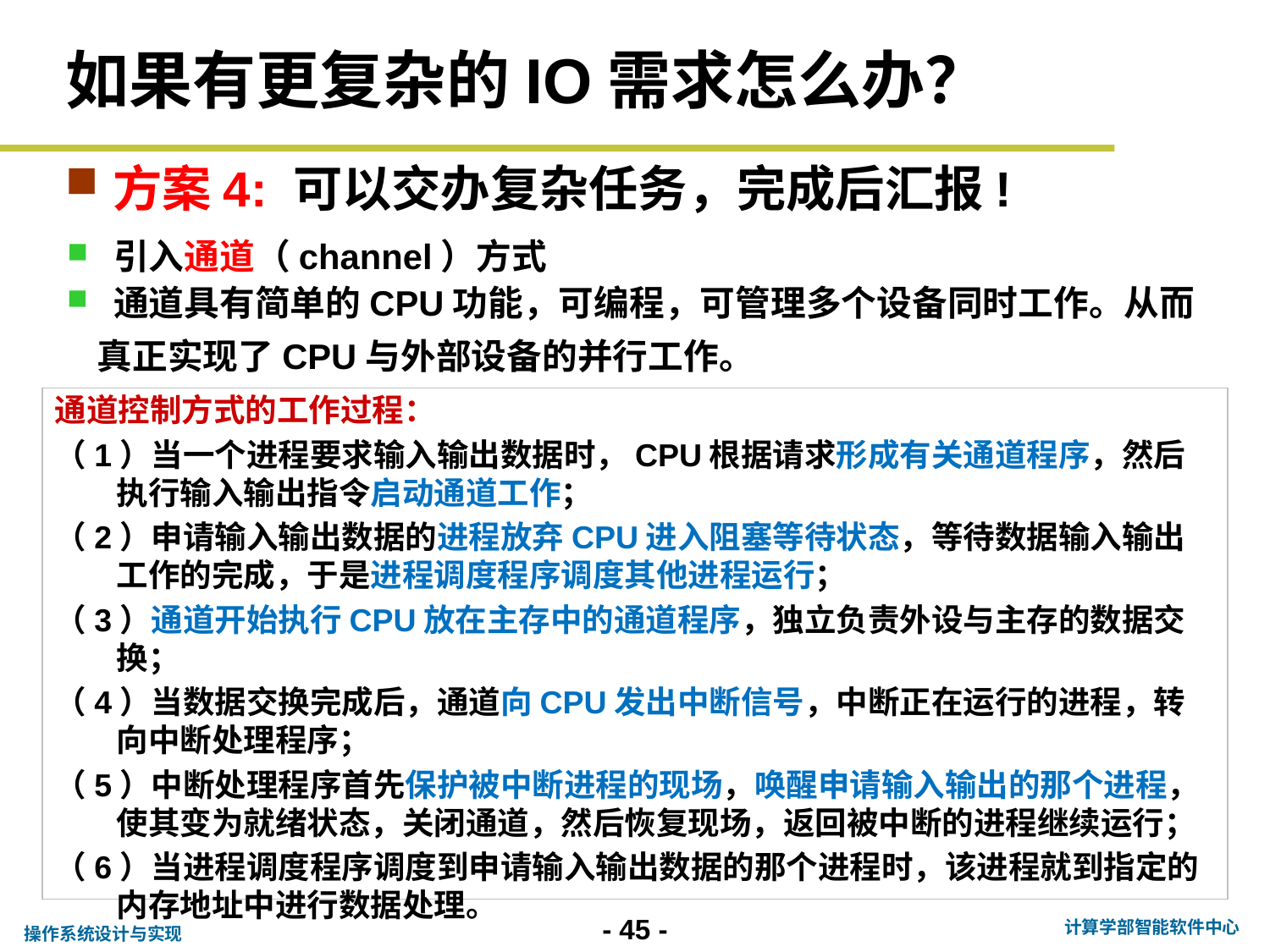

# 如果有更复杂的IO需求怎么办？
方案4: 可以交办复杂任务，完成后汇报!
 引入通道（channel）方式
 通道具有简单的CPU功能，可编程，可管理多个设备同时工作。从而真正实现了CPU与外部设备的并行工作。
通道控制方式的工作过程：
（1）当一个进程要求输入输出数据时，CPU根据请求形成有关通道程序，然后执行输入输出指令启动通道工作；
（2）申请输入输出数据的进程放弃CPU进入阻塞等待状态，等待数据输入输出工作的完成，于是进程调度程序调度其他进程运行；
（3）通道开始执行CPU放在主存中的通道程序，独立负责外设与主存的数据交换；
（4）当数据交换完成后，通道向CPU发出中断信号，中断正在运行的进程，转向中断处理程序；
（5）中断处理程序首先保护被中断进程的现场，唤醒申请输入输出的那个进程，使其变为就绪状态，关闭通道，然后恢复现场，返回被中断的进程继续运行；
（6）当进程调度程序调度到申请输入输出数据的那个进程时，该进程就到指定的内存地址中进行数据处理。